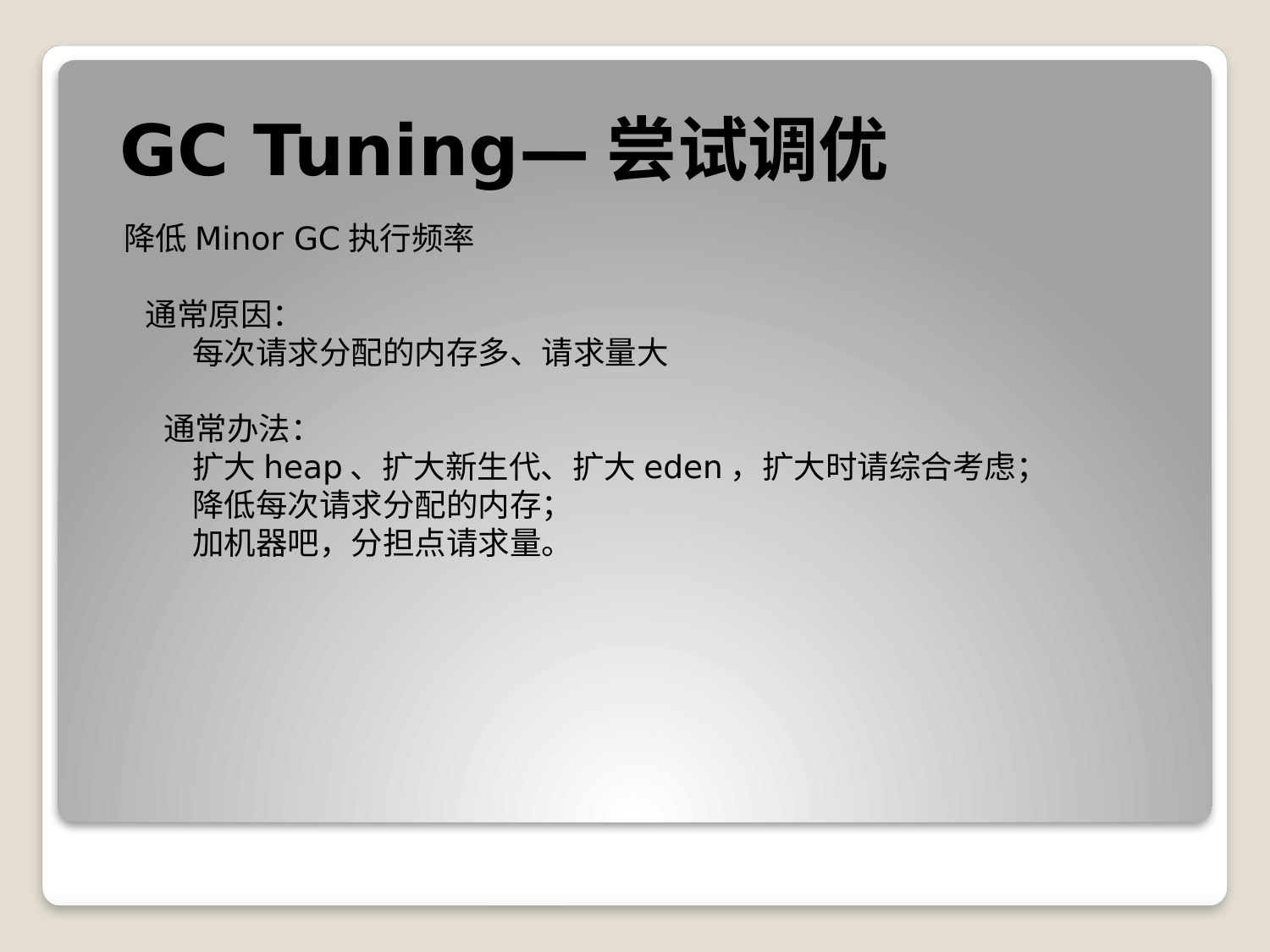

GC Tuning—尝试调优
  降低Minor GC执行频率
     通常原因：
      每次请求分配的内存多、请求量大
  通常办法：
      扩大heap、扩大新生代、扩大eden，扩大时请综合考虑；
      降低每次请求分配的内存；
      加机器吧，分担点请求量。